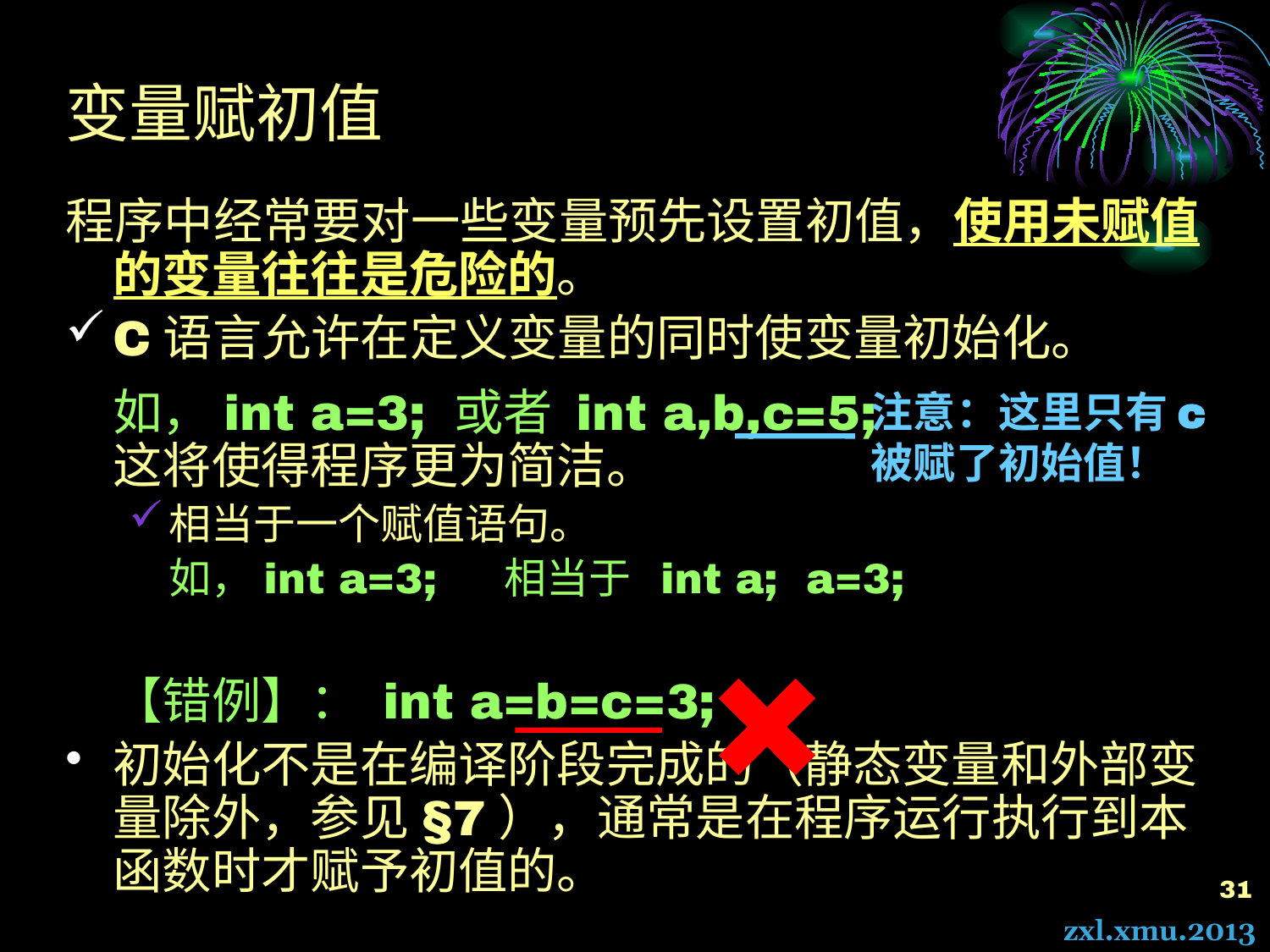

# 变量赋初值
程序中经常要对一些变量预先设置初值，使用未赋值的变量往往是危险的。
C语言允许在定义变量的同时使变量初始化。
	如，int a=3; 或者 int a,b,c=5;
这将使得程序更为简洁。
相当于一个赋值语句。
	如，int a=3;    相当于  int a;  a=3;
【错例】： int a=b=c=3;
初始化不是在编译阶段完成的（静态变量和外部变量除外，参见§7），通常是在程序运行执行到本函数时才赋予初值的。
注意：这里只有c被赋了初始值！

×

31